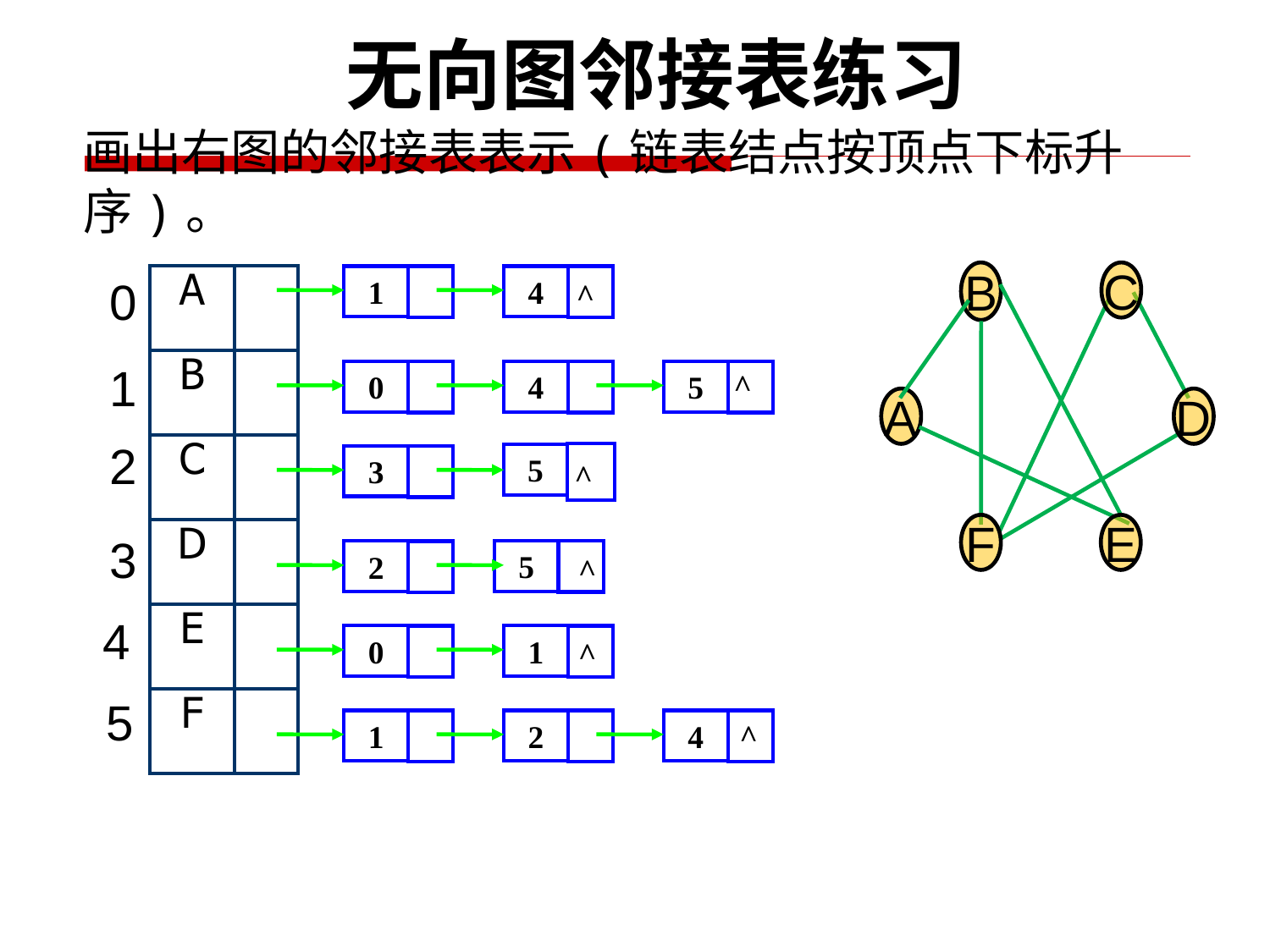

无向图邻接表练习
画出右图的邻接表表示(链表结点按顶点下标升序)。
B
C

A
D

F
E
0
| A |  |
| --- | --- |
| B |  |
| C |  |
| D |  |
| E |  |
| F |  |
1

4

^

1
^
0

4

5

2

5
3

^

3
5

2

^

4
0

1

^

5
^
1

2

4